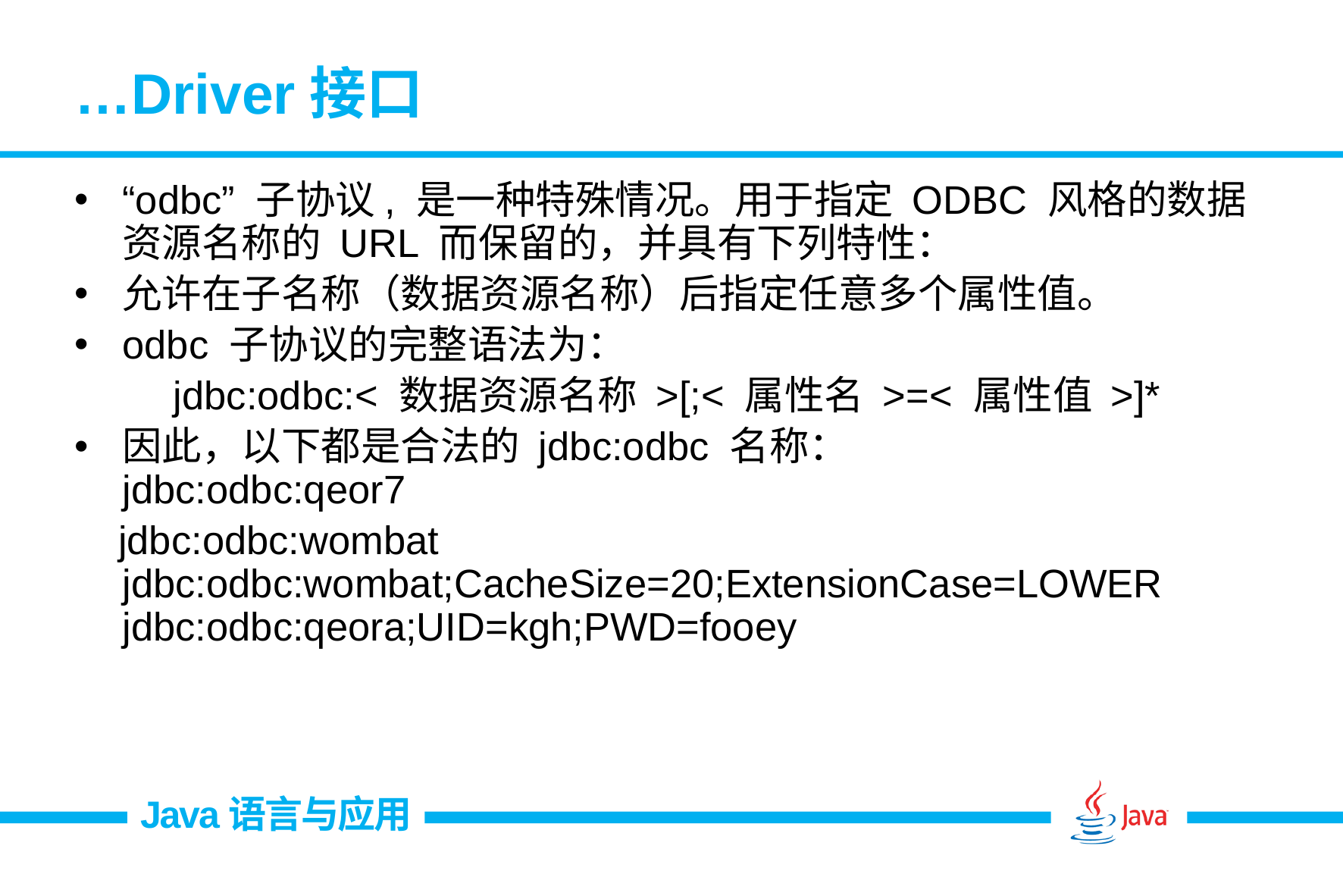

# …Driver接口
“odbc” 子协议, 是一种特殊情况。用于指定 ODBC 风格的数据资源名称的 URL 而保留的，并具有下列特性：
允许在子名称（数据资源名称）后指定任意多个属性值。
odbc 子协议的完整语法为：
         jdbc:odbc:< 数据资源名称 >[;< 属性名 >=< 属性值 >]*
因此，以下都是合法的 jdbc:odbc 名称：
jdbc:odbc:qeor7
    jdbc:odbc:wombat
jdbc:odbc:wombat;CacheSize=20;ExtensionCase=LOWER
jdbc:odbc:qeora;UID=kgh;PWD=fooey